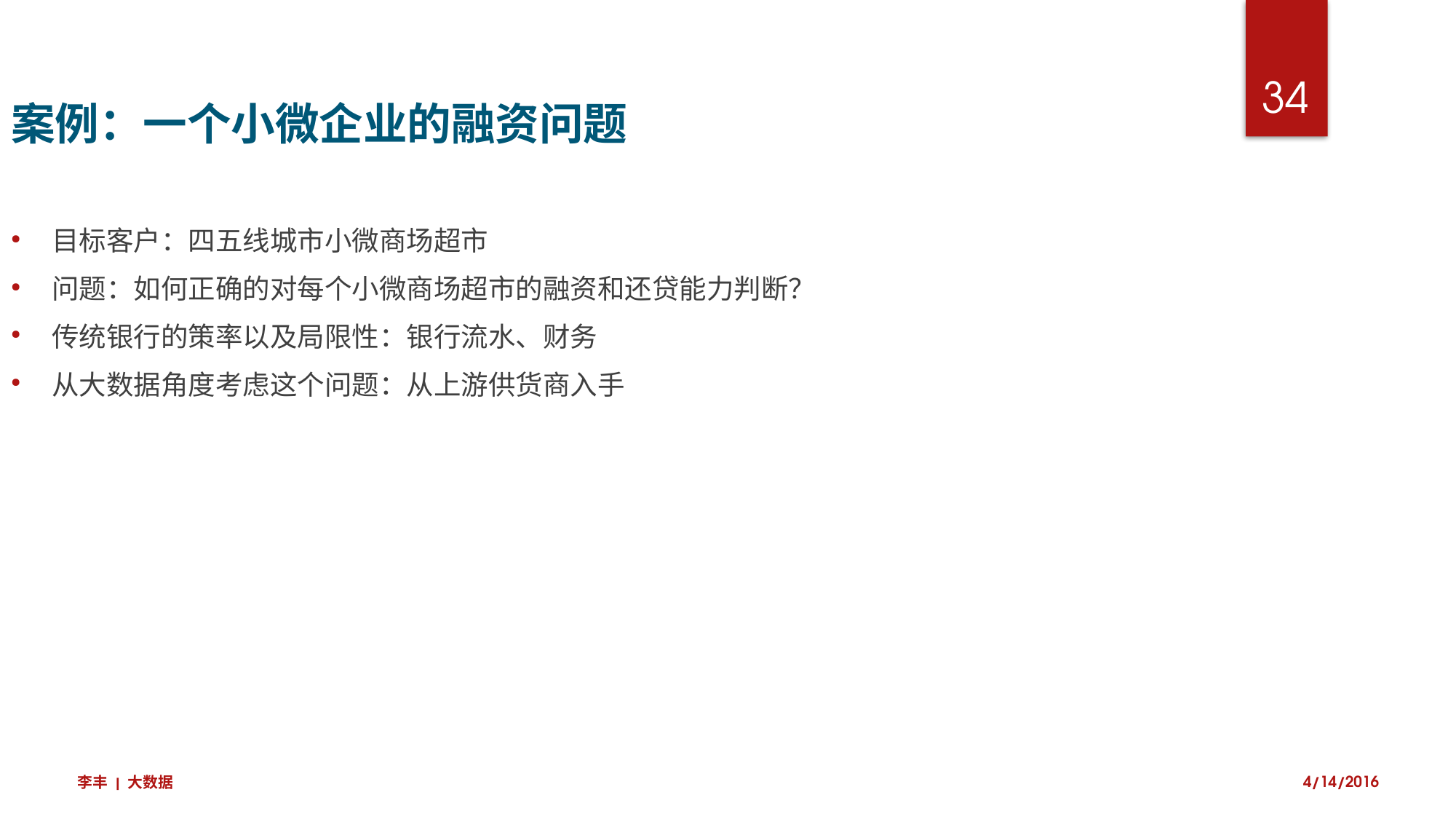

34
案例：一个小微企业的融资问题
目标客户：四五线城市小微商场超市
问题：如何正确的对每个小微商场超市的融资和还贷能力判断？
传统银行的策率以及局限性：银行流水、财务
从大数据角度考虑这个问题：从上游供货商入手
李丰 | 大数据
4/14/2016